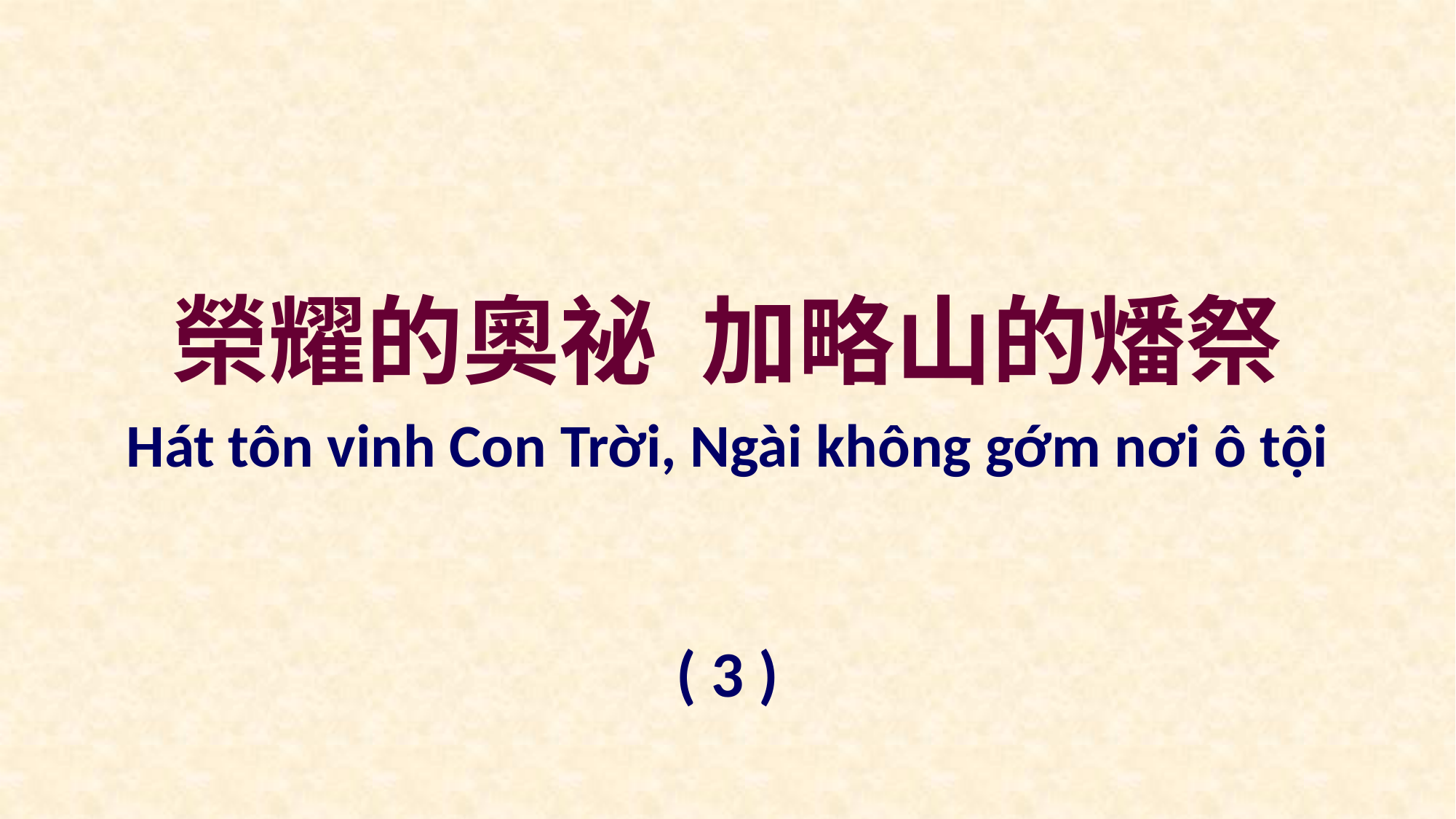

榮耀的奧祕  加略山的燔祭
Hát tôn vinh Con Trời, Ngài không gớm nơi ô tội
( 3 )